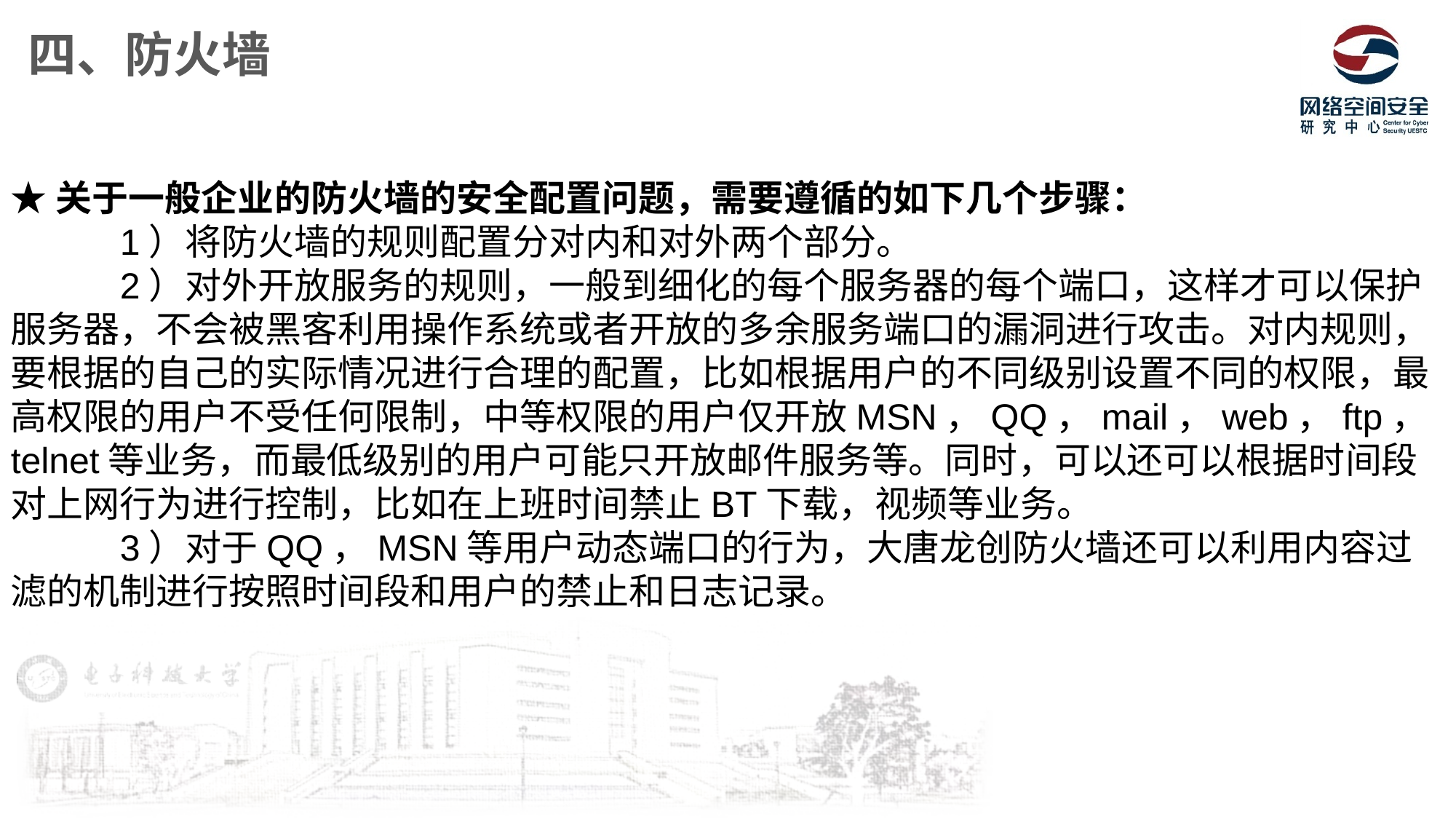

四、防火墙
★关于一般企业的防火墙的安全配置问题，需要遵循的如下几个步骤：
	1）将防火墙的规则配置分对内和对外两个部分。
	2）对外开放服务的规则，一般到细化的每个服务器的每个端口，这样才可以保护服务器，不会被黑客利用操作系统或者开放的多余服务端口的漏洞进行攻击。对内规则，要根据的自己的实际情况进行合理的配置，比如根据用户的不同级别设置不同的权限，最高权限的用户不受任何限制，中等权限的用户仅开放MSN，QQ，mail，web，ftp，telnet等业务，而最低级别的用户可能只开放邮件服务等。同时，可以还可以根据时间段对上网行为进行控制，比如在上班时间禁止BT下载，视频等业务。
	3）对于QQ，MSN等用户动态端口的行为，大唐龙创防火墙还可以利用内容过滤的机制进行按照时间段和用户的禁止和日志记录。